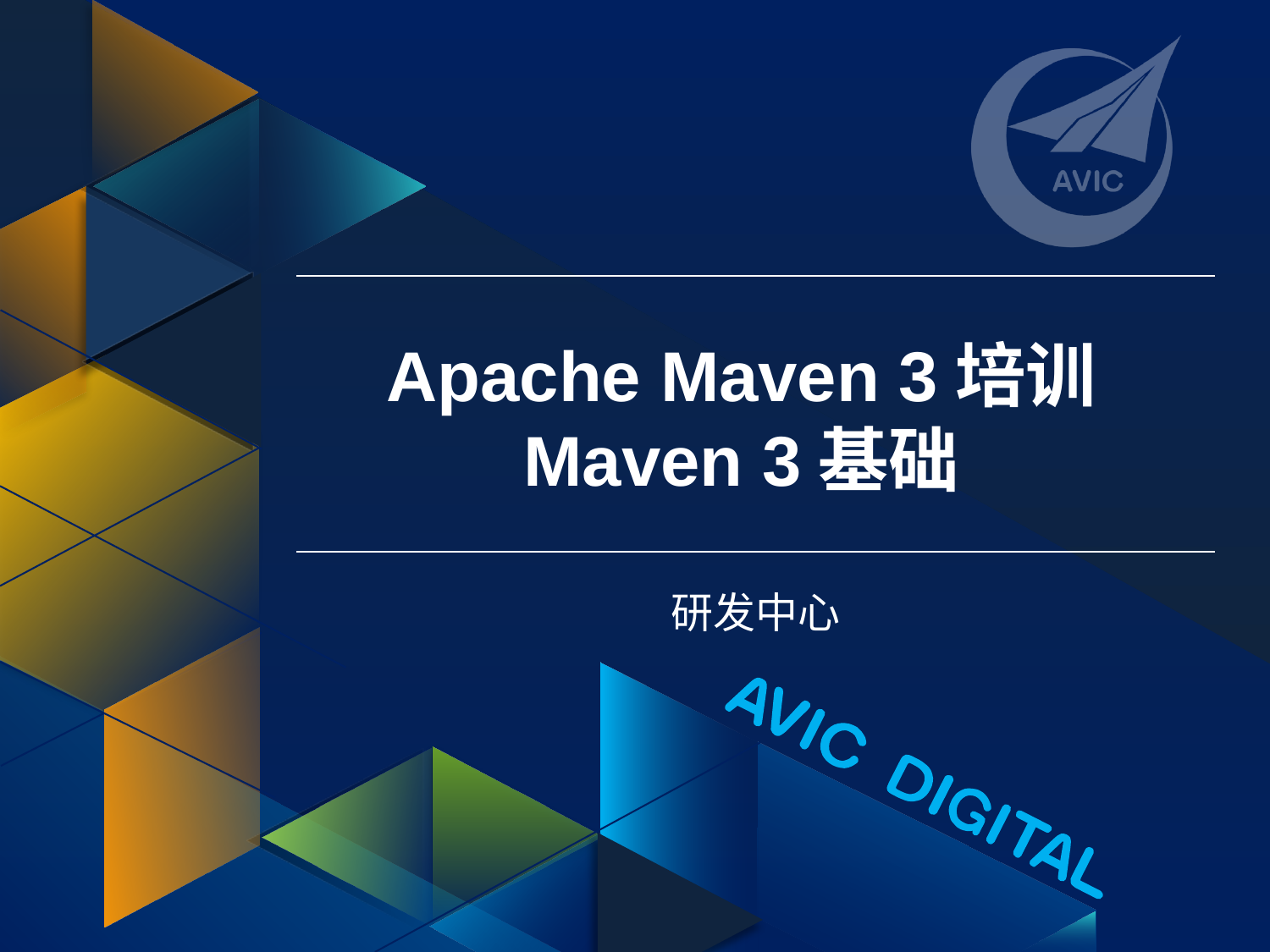

# Apache Maven 3培训 Maven 3基础
研发中心